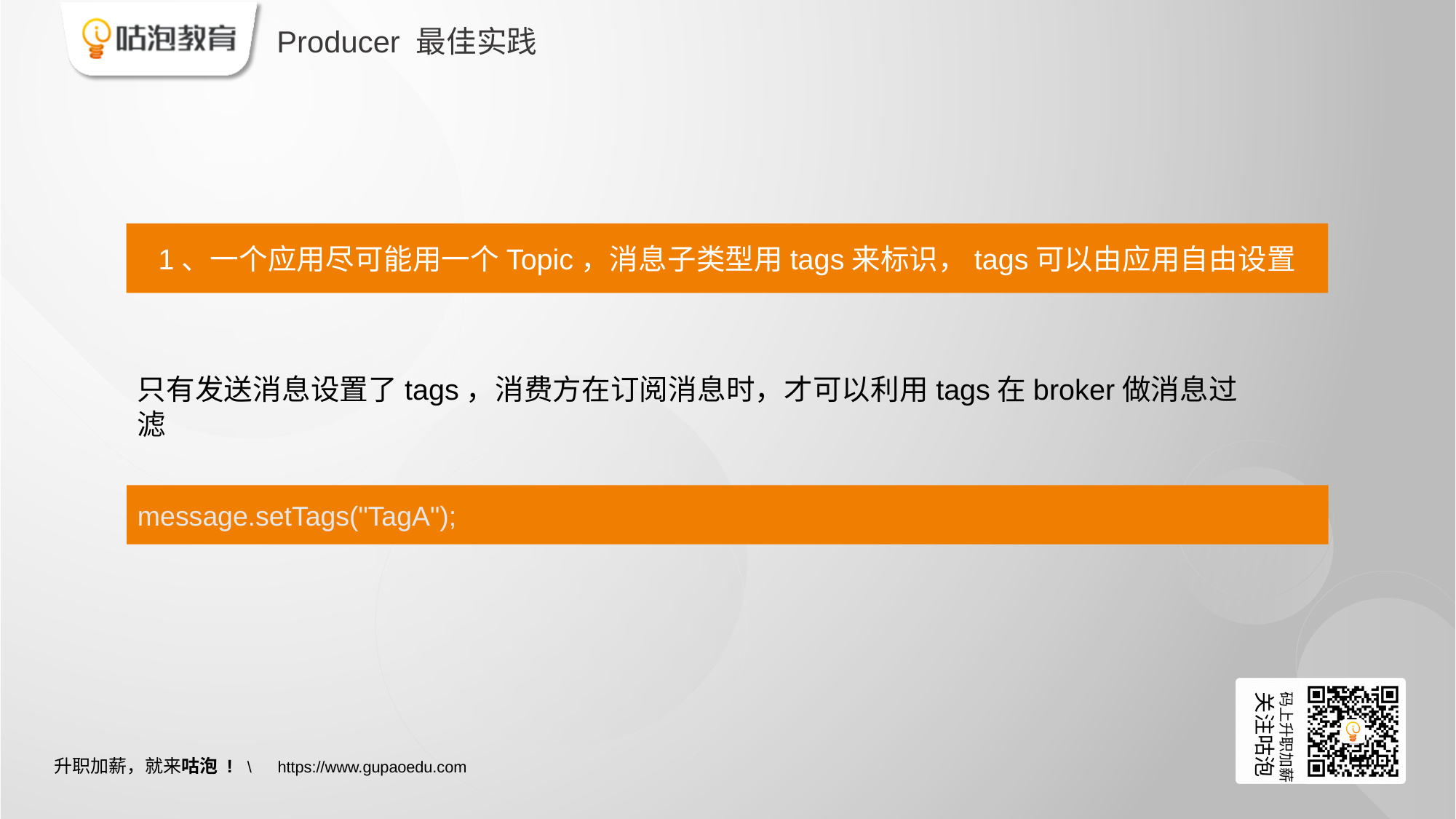

# Producer 最佳实践
1、一个应用尽可能用一个Topic，消息子类型用tags来标识，tags可以由应用自由设置
只有发送消息设置了tags，消费方在订阅消息时，才可以利用tags在broker做消息过滤
message.setTags("TagA");